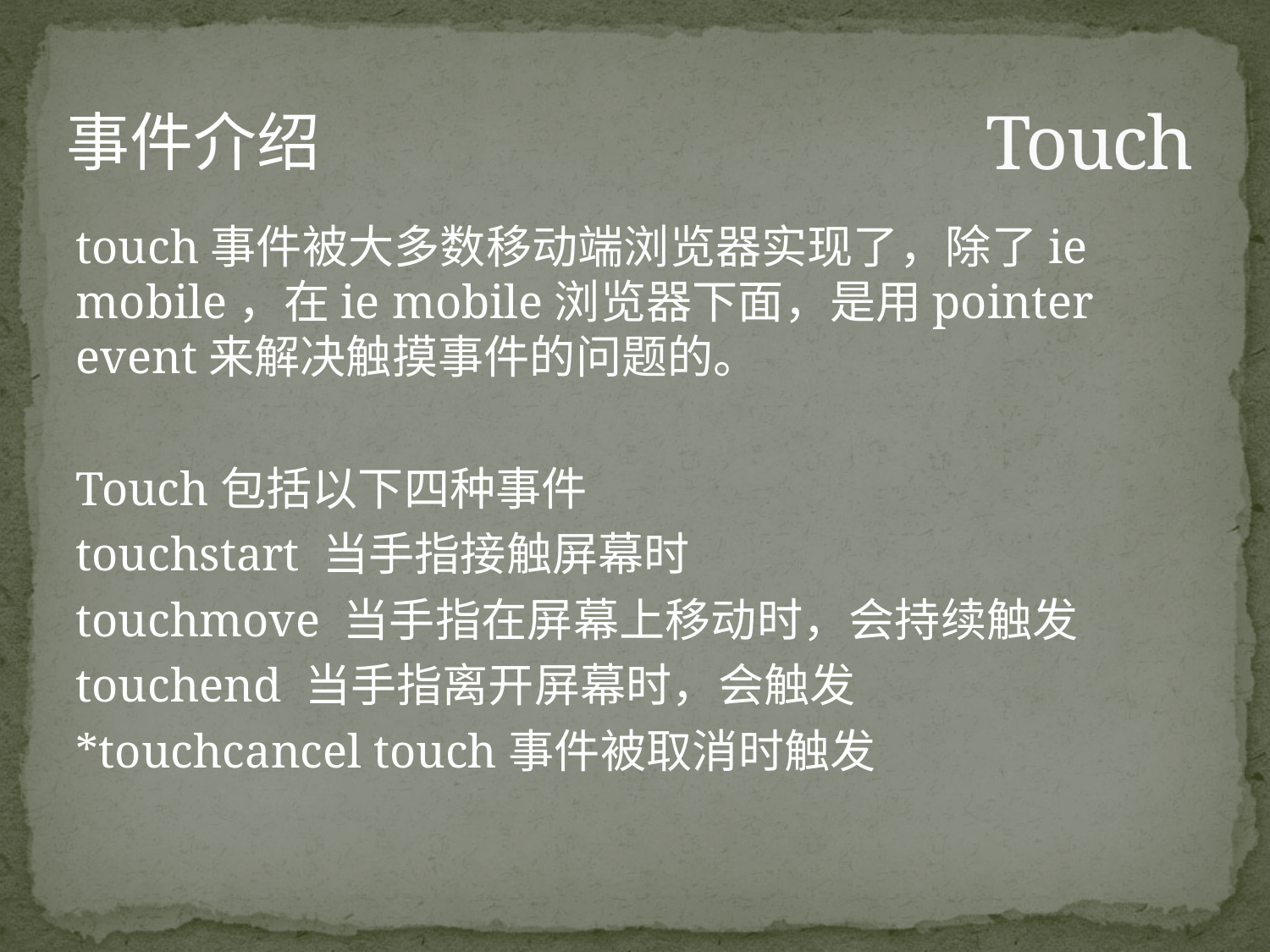

# Touch
事件介绍
touch事件被大多数移动端浏览器实现了，除了ie mobile，在ie mobile浏览器下面，是用pointer event来解决触摸事件的问题的。

Touch包括以下四种事件
touchstart 当手指接触屏幕时
touchmove 当手指在屏幕上移动时，会持续触发
touchend 当手指离开屏幕时，会触发
*touchcancel touch事件被取消时触发